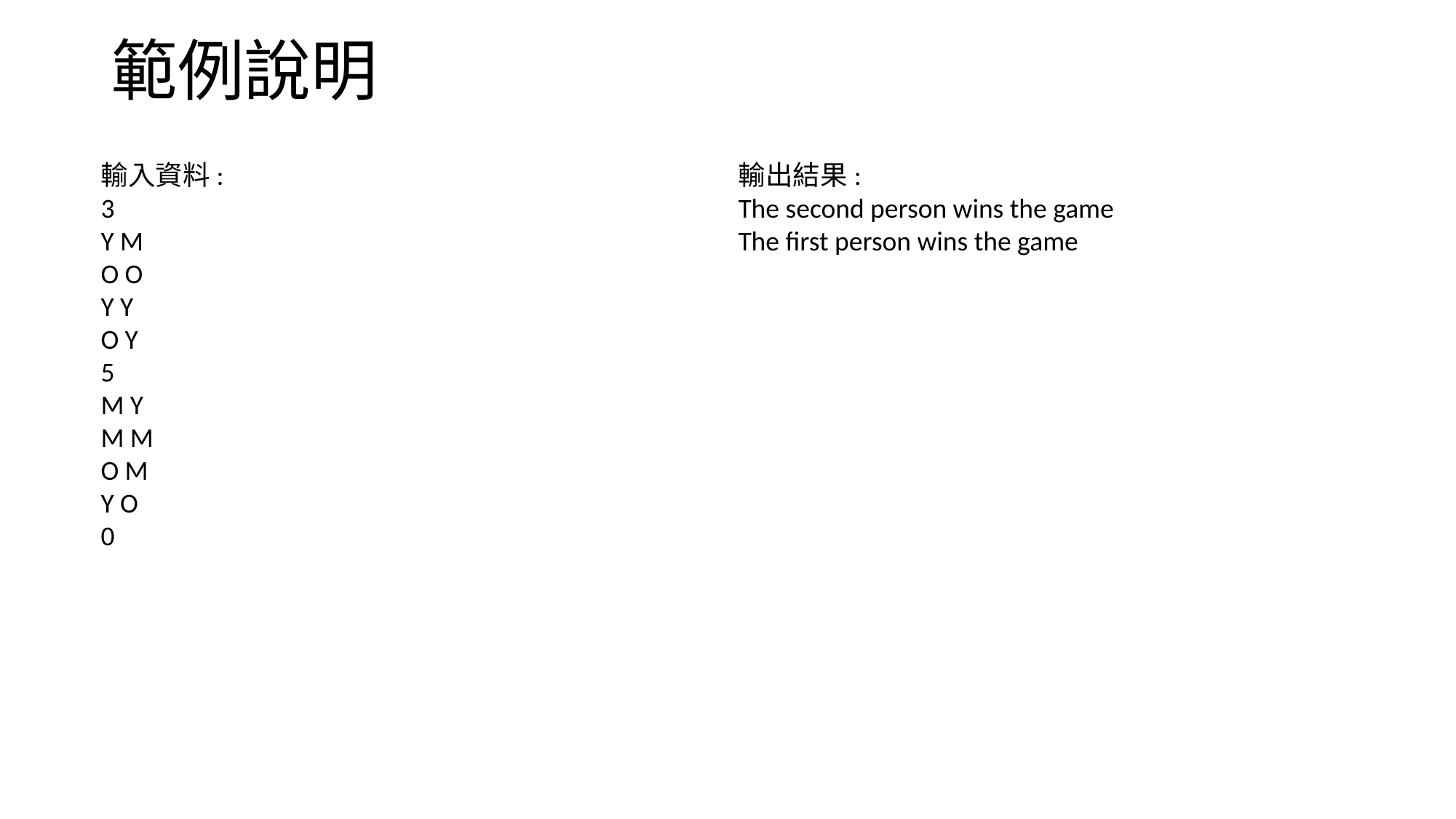

# 範例說明
輸入資料:
3
Y M
O O
Y Y
O Y
5
M Y
M M
O M
Y O
0
輸出結果:
The second person wins the game
The first person wins the game